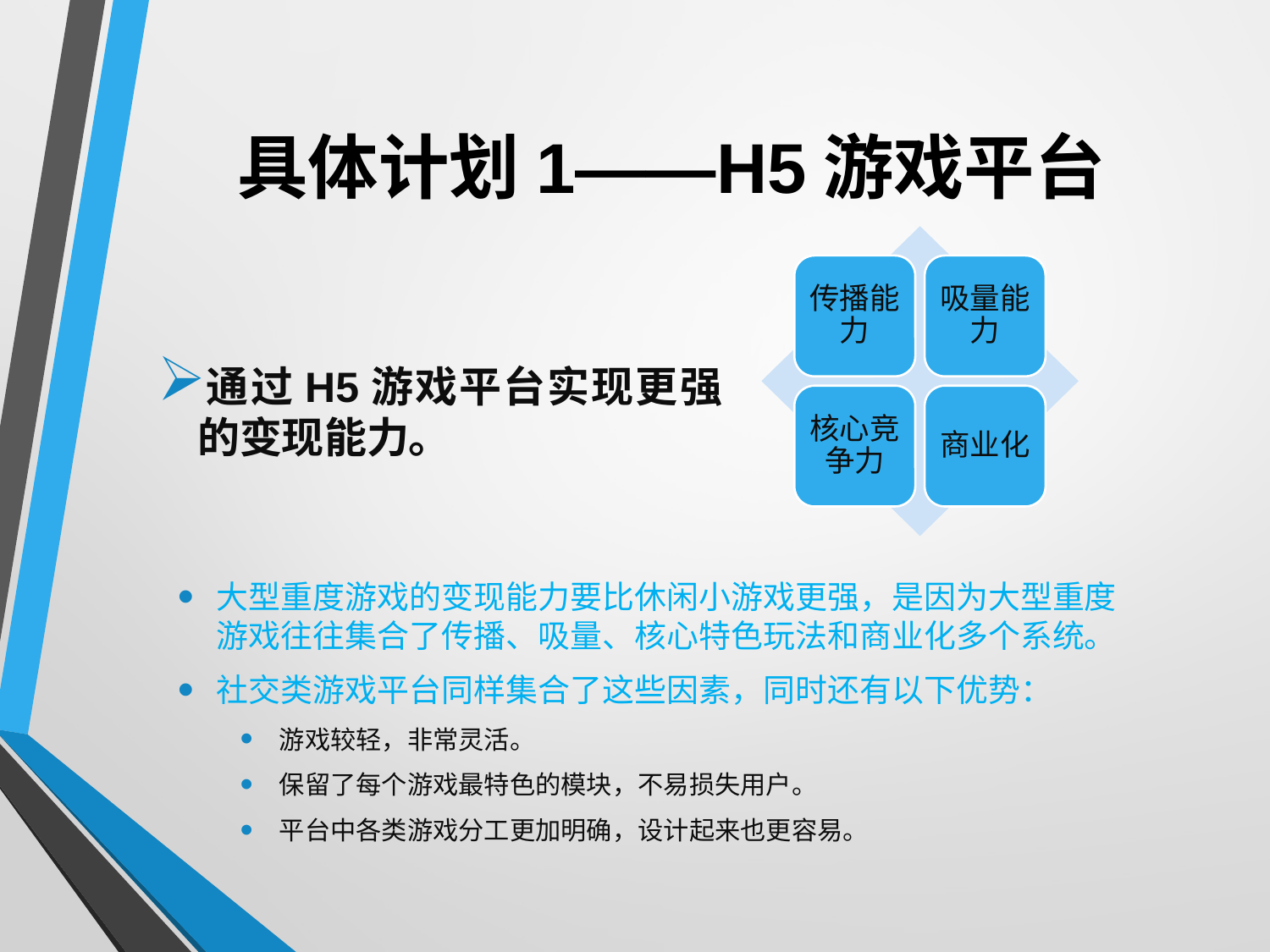

# 具体计划1——H5游戏平台
传播能力
吸量能力
核心竞争力
商业化
通过H5游戏平台实现更强的变现能力。
大型重度游戏的变现能力要比休闲小游戏更强，是因为大型重度游戏往往集合了传播、吸量、核心特色玩法和商业化多个系统。
社交类游戏平台同样集合了这些因素，同时还有以下优势：
游戏较轻，非常灵活。
保留了每个游戏最特色的模块，不易损失用户。
平台中各类游戏分工更加明确，设计起来也更容易。